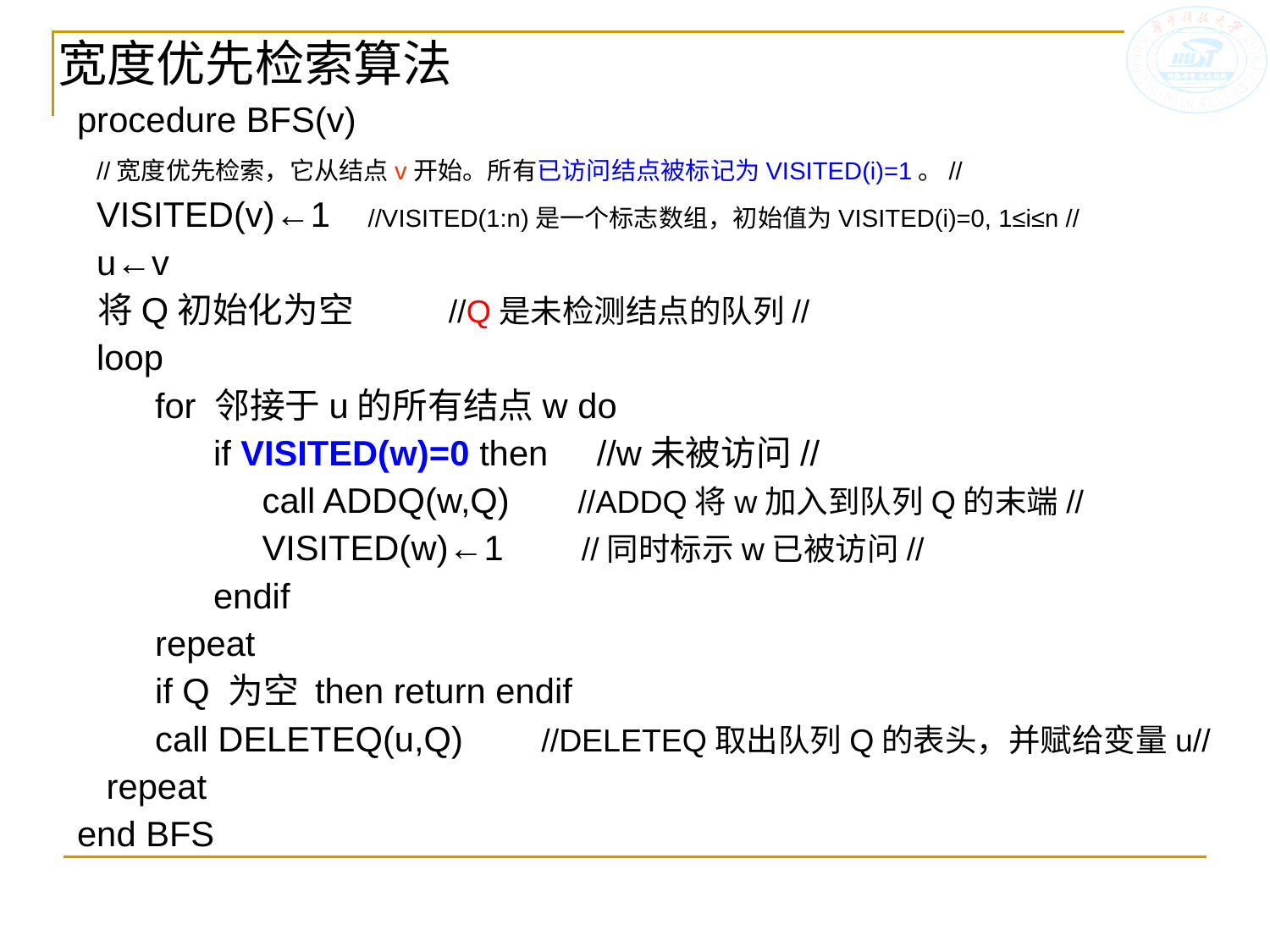

宽度优先检索算法
  procedure BFS(v)
    //宽度优先检索，它从结点v开始。所有已访问结点被标记为VISITED(i)=1。//
    VISITED(v)←1     //VISITED(1:n)是一个标志数组，初始值为VISITED(i)=0, 1≤i≤n //
    u←v
    将Q初始化为空           //Q是未检测结点的队列//
    loop
          for 邻接于u的所有结点w do
                if VISITED(w)=0 then     //w未被访问//
                     call ADDQ(w,Q)       //ADDQ将w加入到队列Q的末端//
                     VISITED(w)←1        //同时标示w已被访问//
                endif
          repeat
          if Q 为空 then return endif
          call DELETEQ(u,Q)        //DELETEQ取出队列Q的表头，并赋给变量u//
     repeat
  end BFS